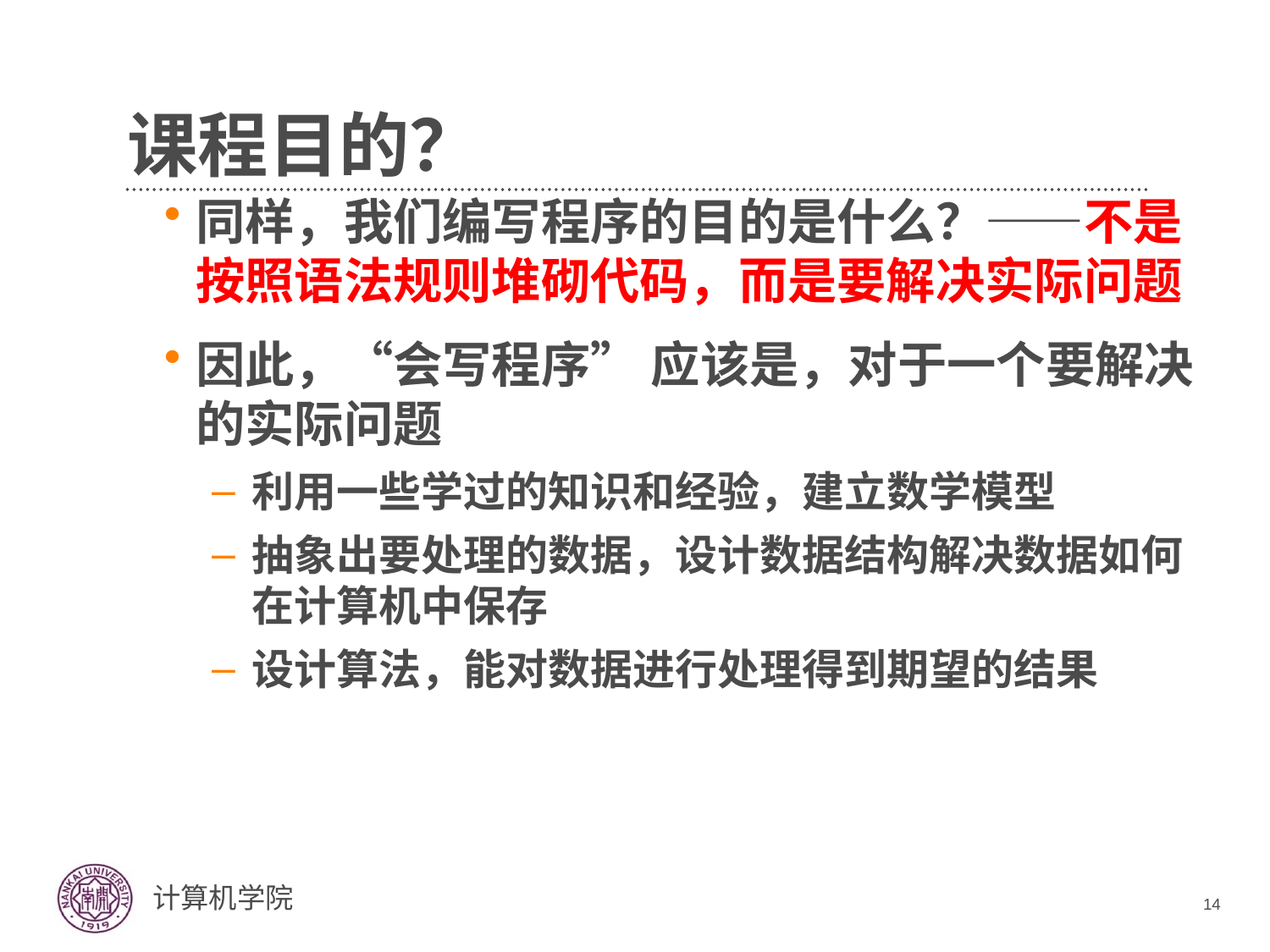

# 课程目的？
同样，我们编写程序的目的是什么？——不是按照语法规则堆砌代码，而是要解决实际问题
因此，“会写程序” 应该是，对于一个要解决的实际问题
利用一些学过的知识和经验，建立数学模型
抽象出要处理的数据，设计数据结构解决数据如何在计算机中保存
设计算法，能对数据进行处理得到期望的结果
14